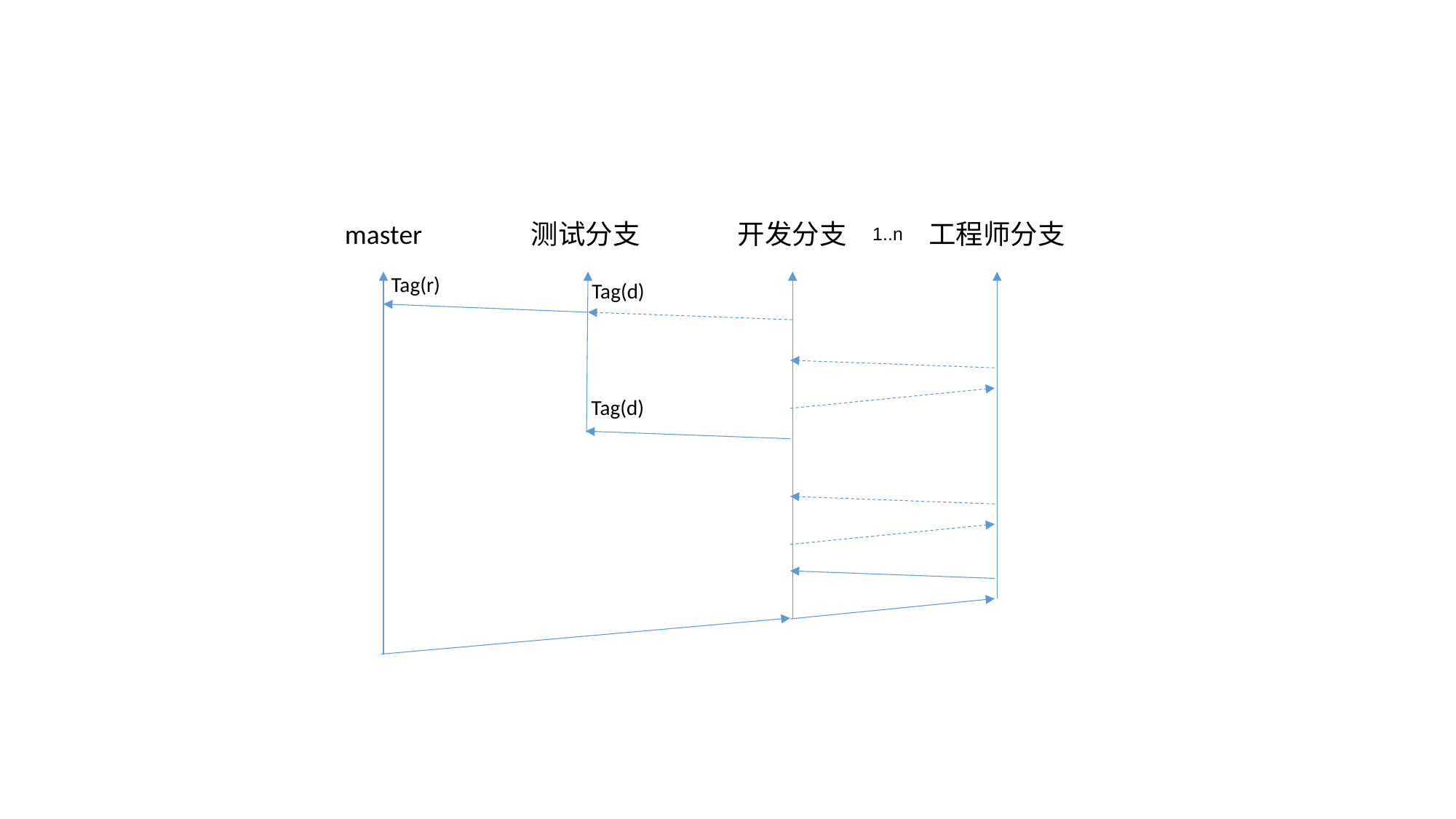

测试分支
master
开发分支
工程师分支
1..n
Tag(r)
Tag(d)
Tag(d)